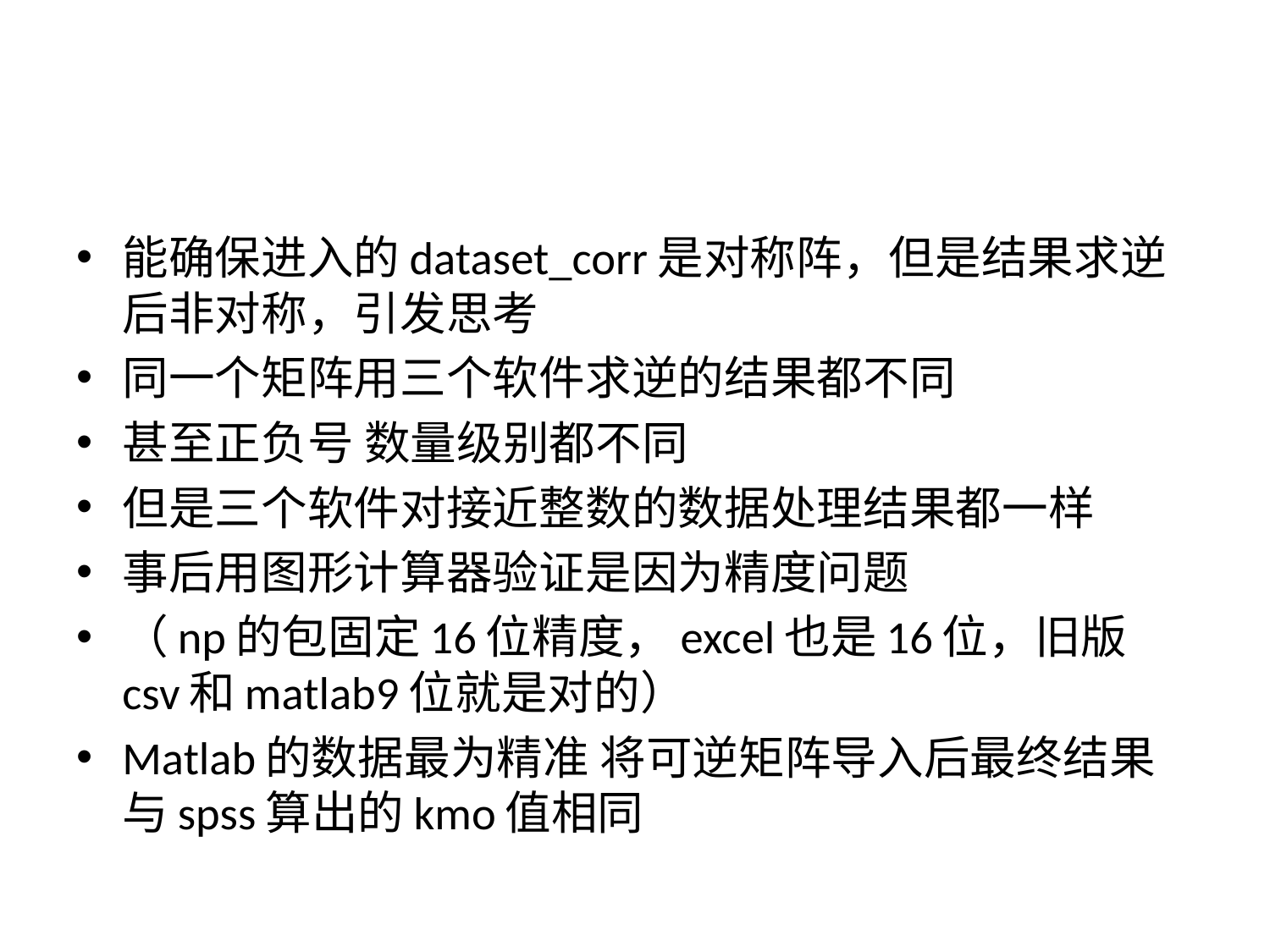

#
能确保进入的dataset_corr是对称阵，但是结果求逆后非对称，引发思考
同一个矩阵用三个软件求逆的结果都不同
甚至正负号 数量级别都不同
但是三个软件对接近整数的数据处理结果都一样
事后用图形计算器验证是因为精度问题
（np的包固定16位精度，excel也是16位，旧版csv和matlab9位就是对的）
Matlab的数据最为精准 将可逆矩阵导入后最终结果与spss算出的kmo值相同